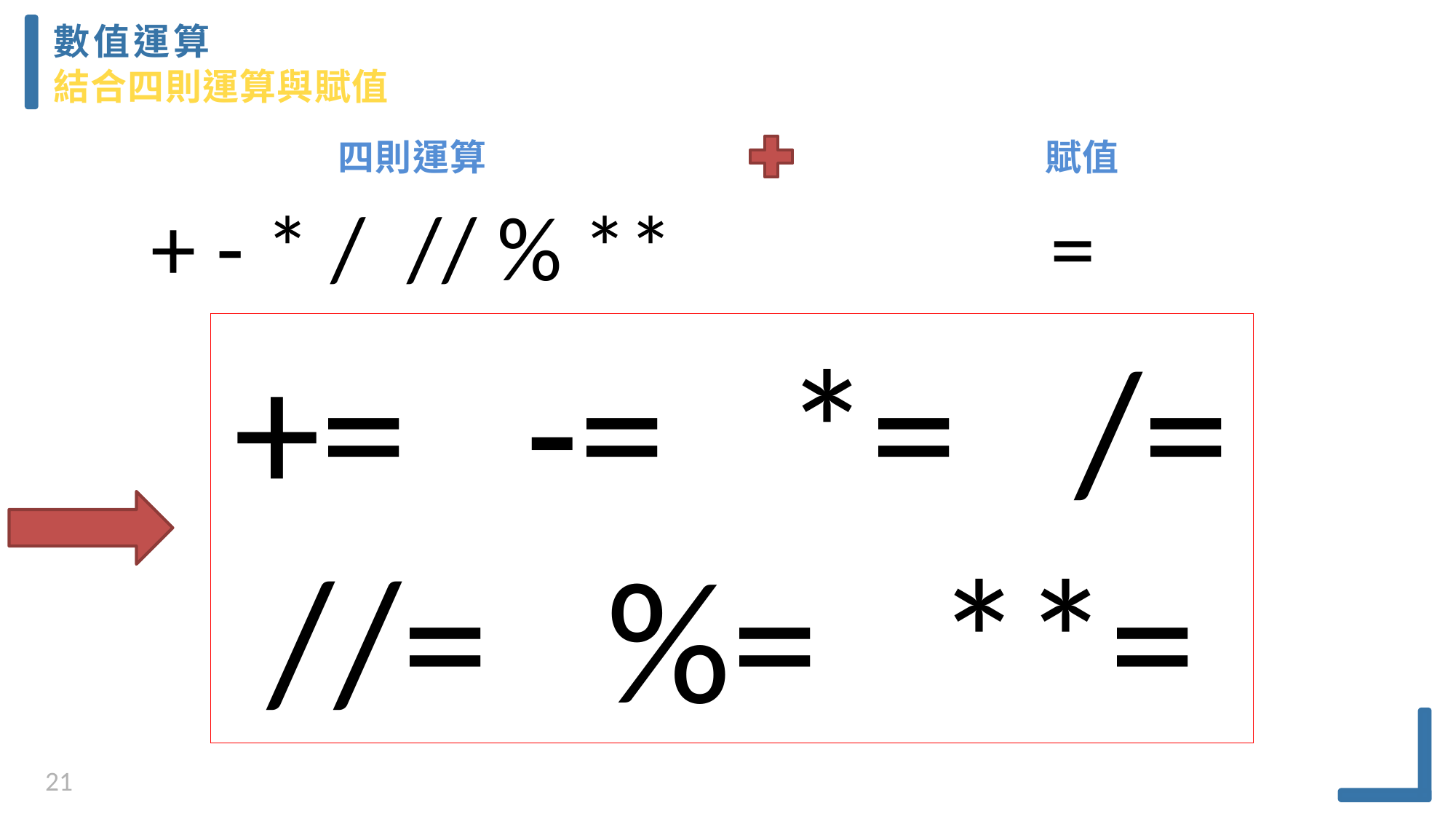

數值運算
結合四則運算與賦值

 賦值
四則運算
+ - * /  // % **
=
+=   -=   *=   /=
//=   %=   **=

21